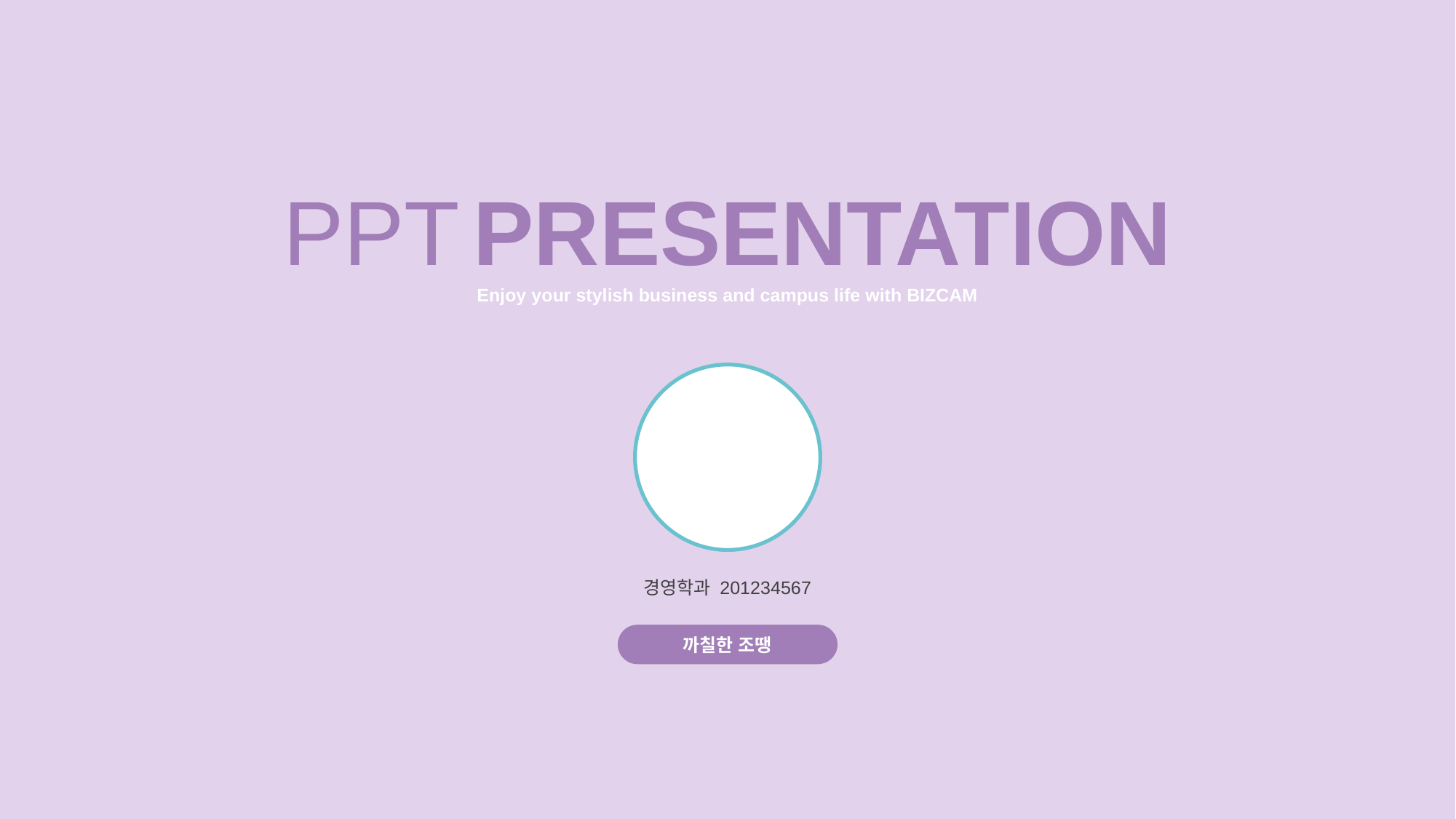

PPT  PRESENTATION
Enjoy your stylish business and campus life with BIZCAM

경영학과 201234567
까칠한 조땡